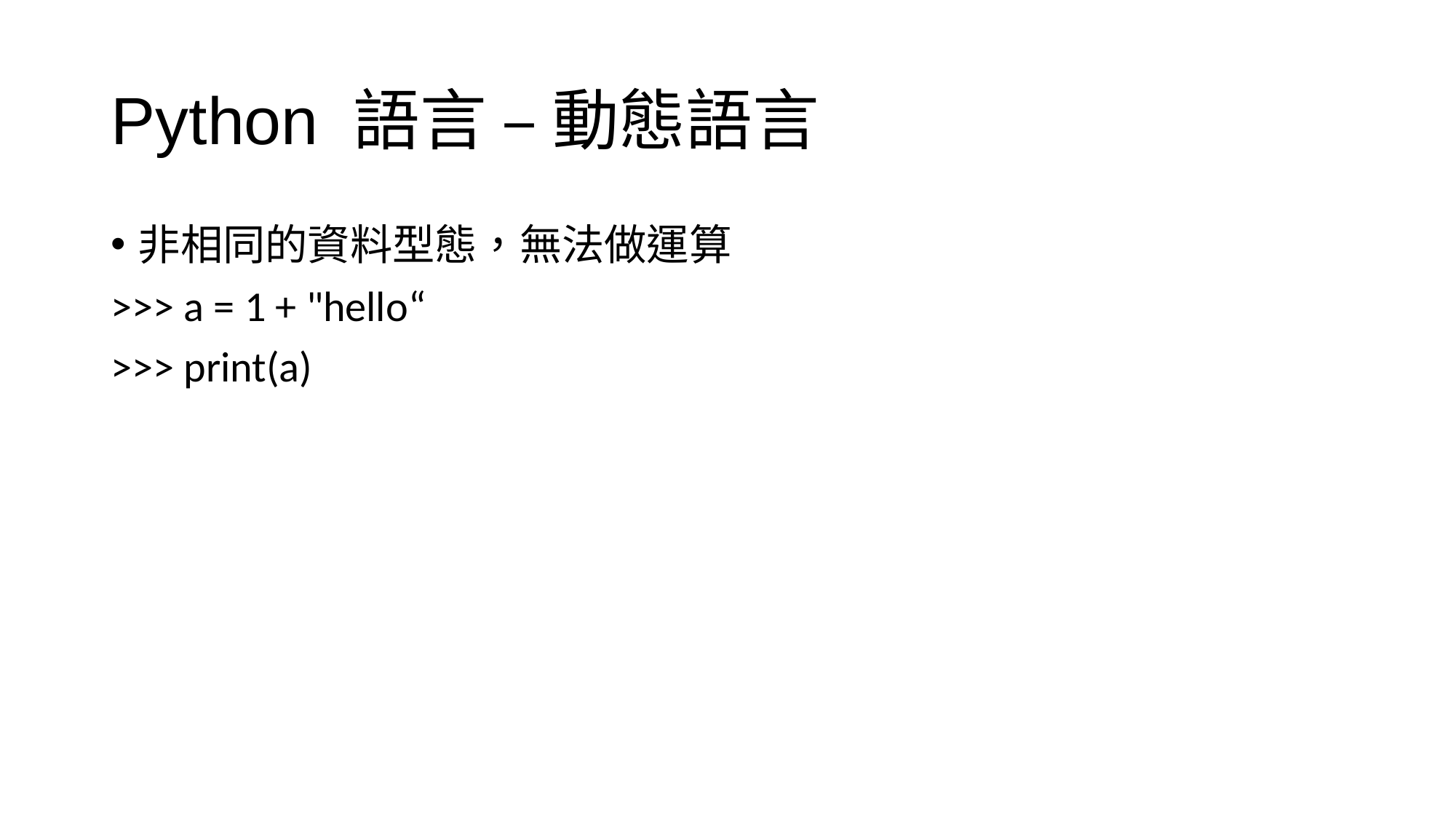

# Python 語言 – 動態語言
非相同的資料型態，無法做運算
>>> a = 1 + "hello“
>>> print(a)